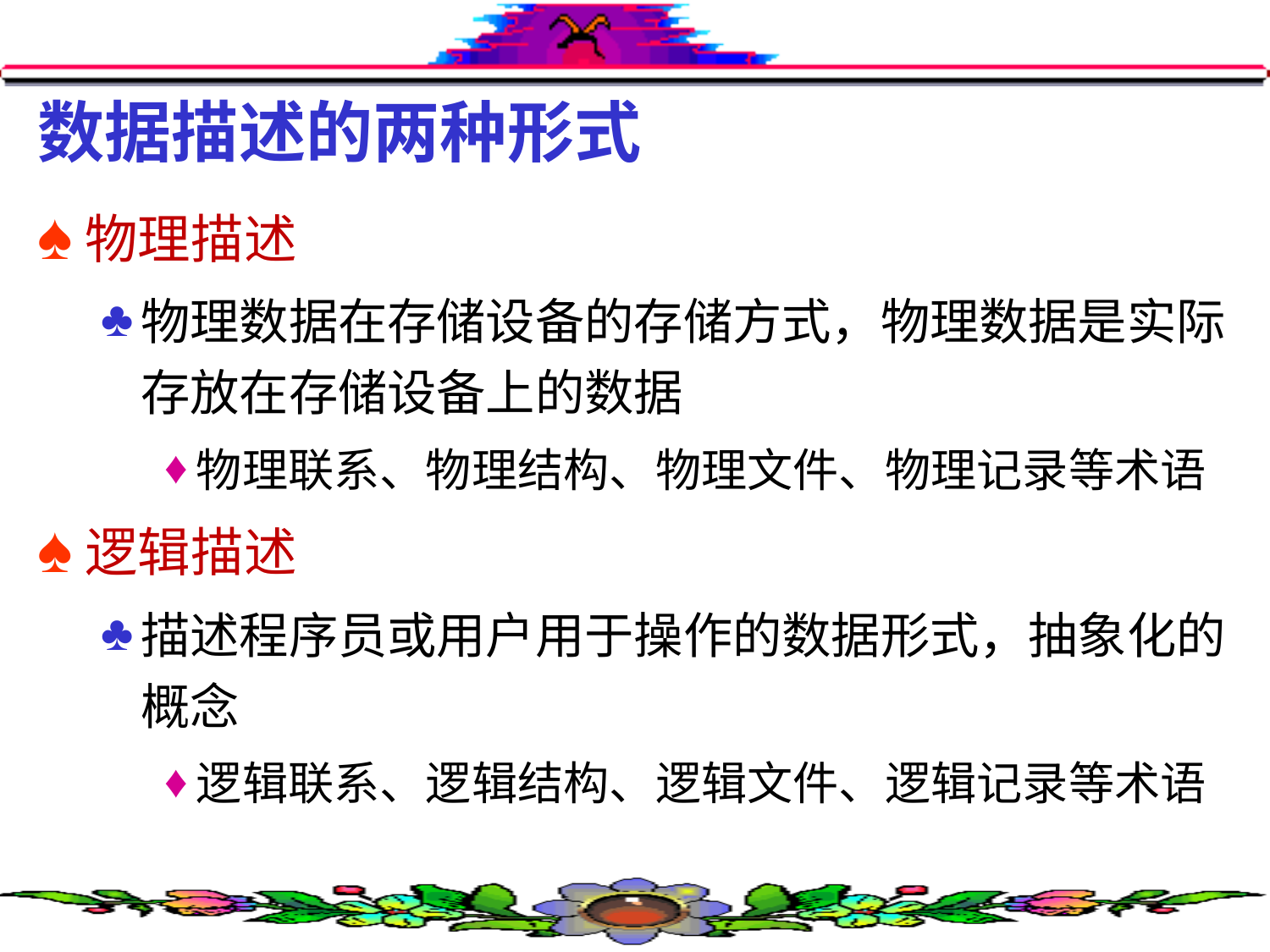

# 数据描述的两种形式
物理描述
物理数据在存储设备的存储方式，物理数据是实际存放在存储设备上的数据
物理联系、物理结构、物理文件、物理记录等术语
逻辑描述
描述程序员或用户用于操作的数据形式，抽象化的概念
逻辑联系、逻辑结构、逻辑文件、逻辑记录等术语